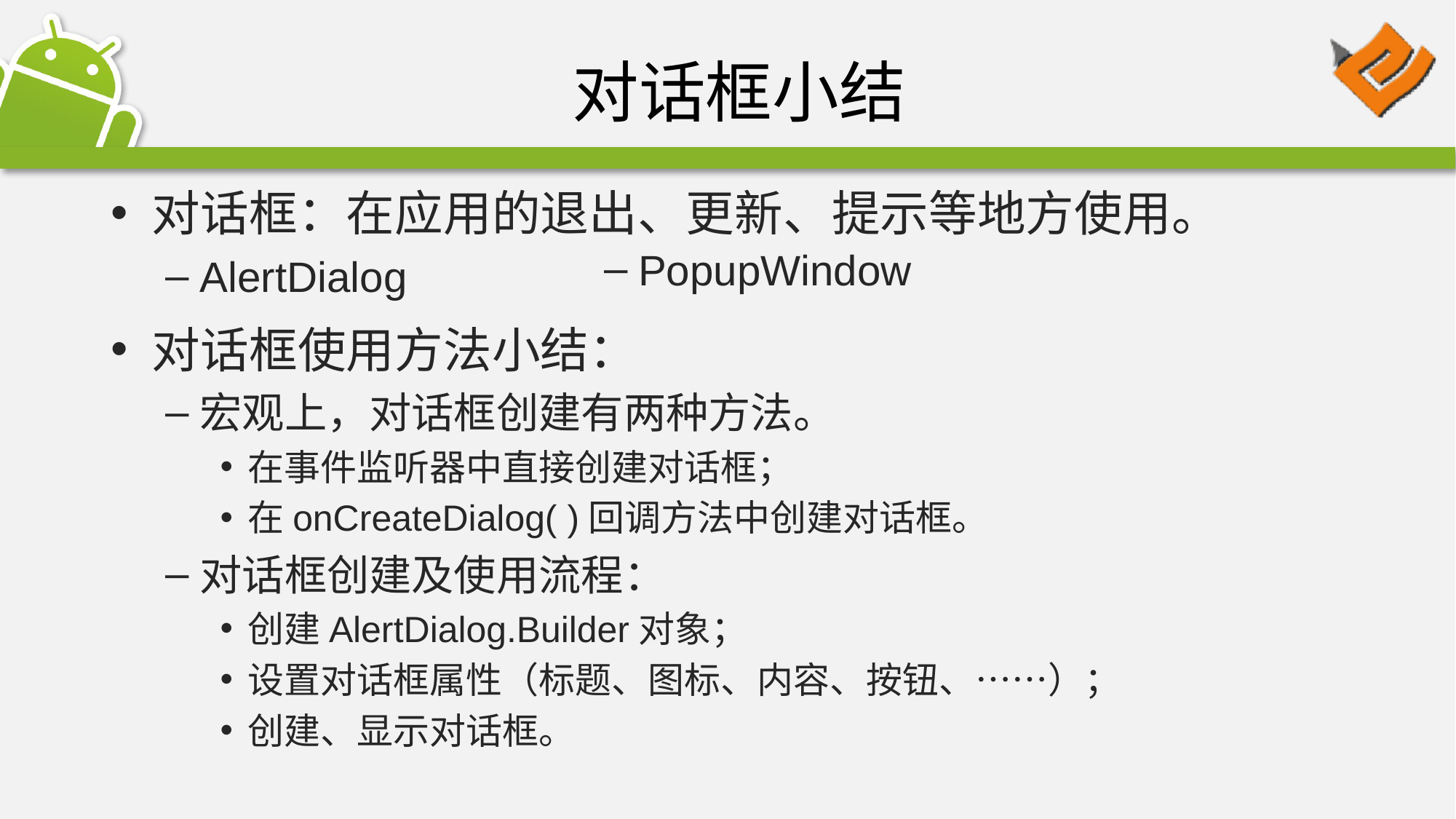

# 对话框小结
对话框：在应用的退出、更新、提示等地方使用。
AlertDialog
对话框使用方法小结：
宏观上，对话框创建有两种方法。
在事件监听器中直接创建对话框；
在onCreateDialog( )回调方法中创建对话框。
对话框创建及使用流程：
创建AlertDialog.Builder对象；
设置对话框属性（标题、图标、内容、按钮、……）；
创建、显示对话框。
PopupWindow